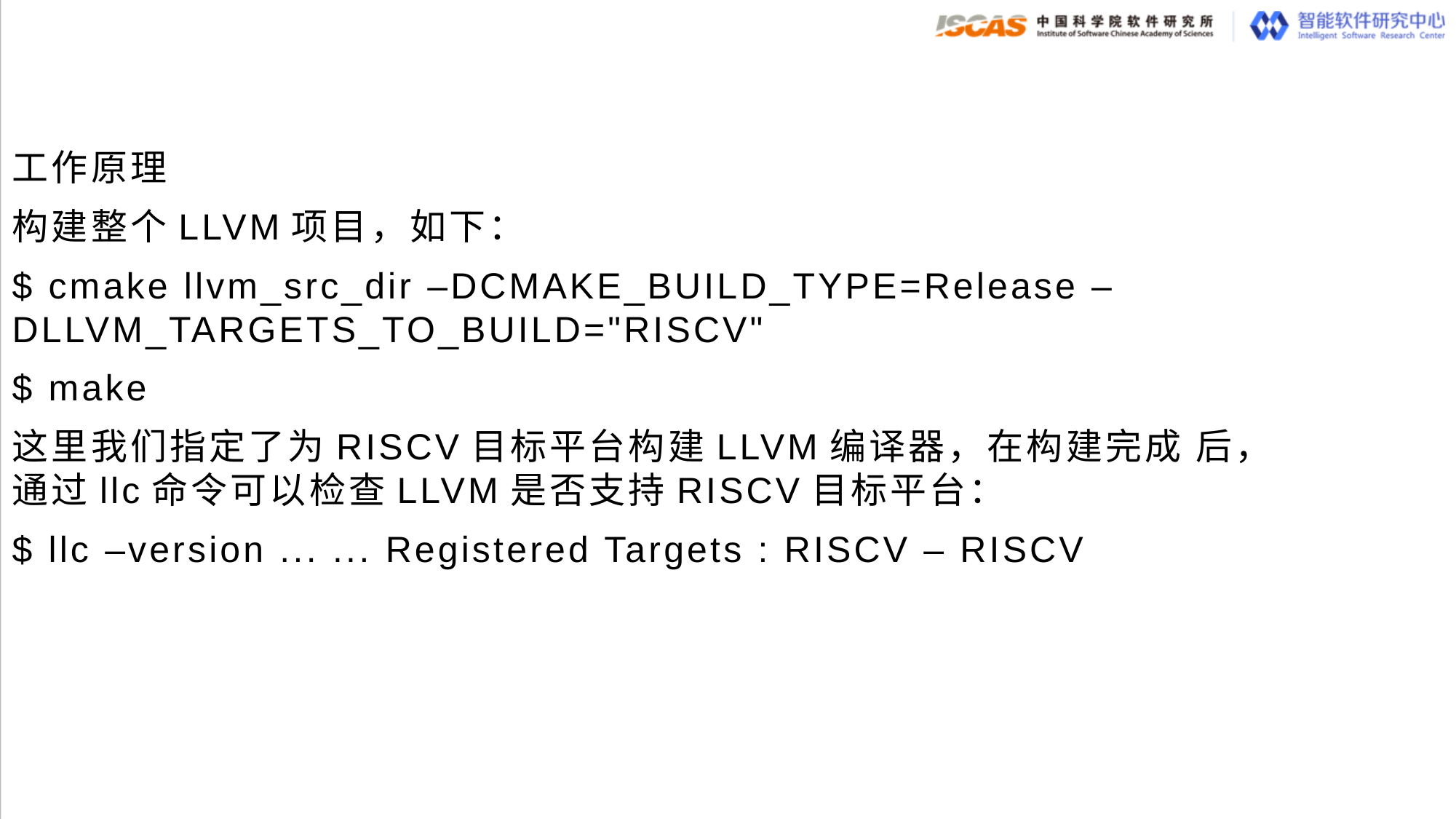

工作原理
构建整个LLVM项目，如下：
$ cmake llvm_src_dir –DCMAKE_BUILD_TYPE=Release – DLLVM_TARGETS_TO_BUILD="RISCV"
$ make
这里我们指定了为RISCV目标平台构建LLVM编译器，在构建完成 后，通过llc命令可以检查LLVM是否支持RISCV目标平台：
$ llc –version ... ... Registered Targets : RISCV – RISCV